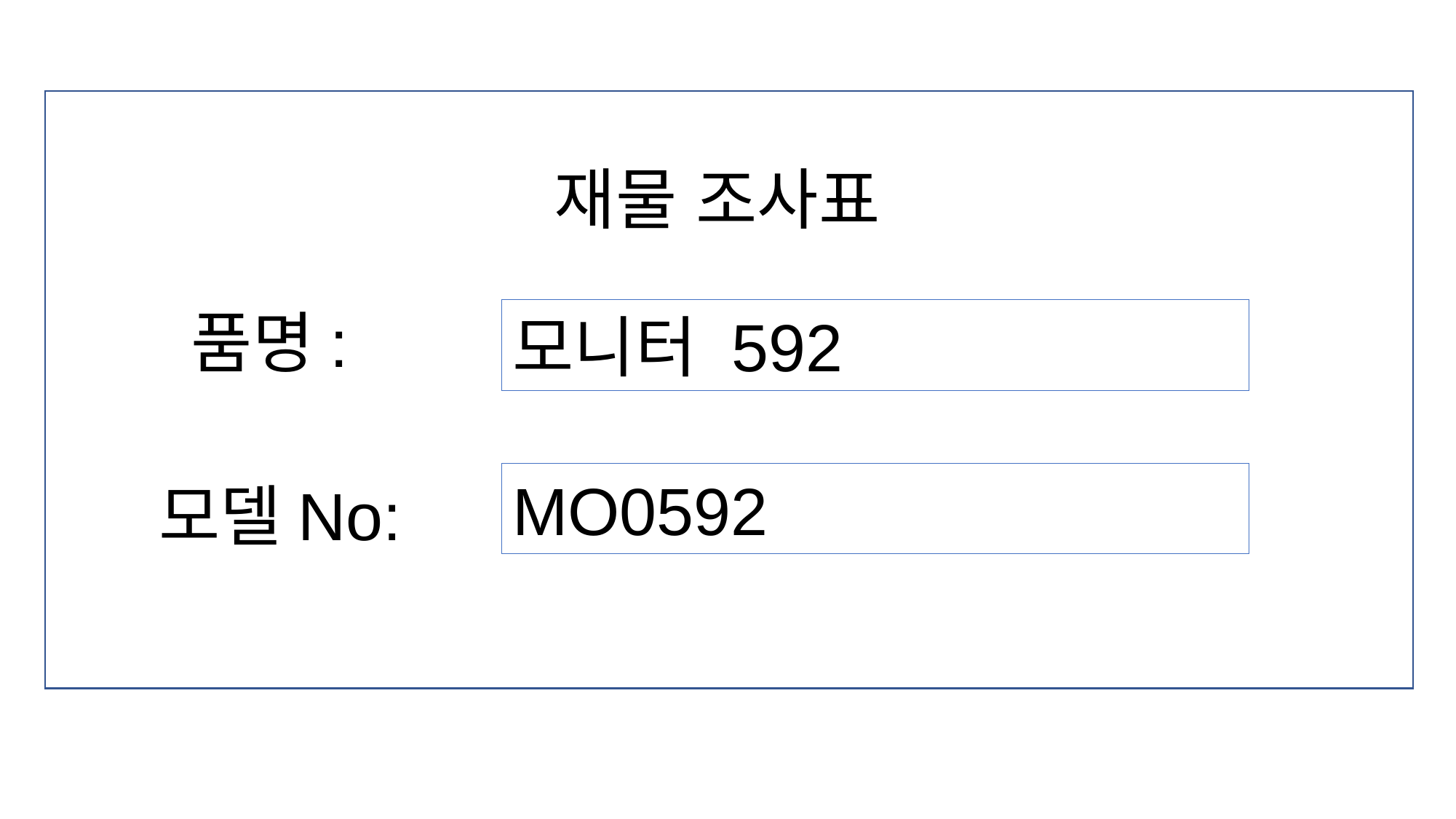

재물 조사표
품명:
모니터 592
MO0592
모델No: